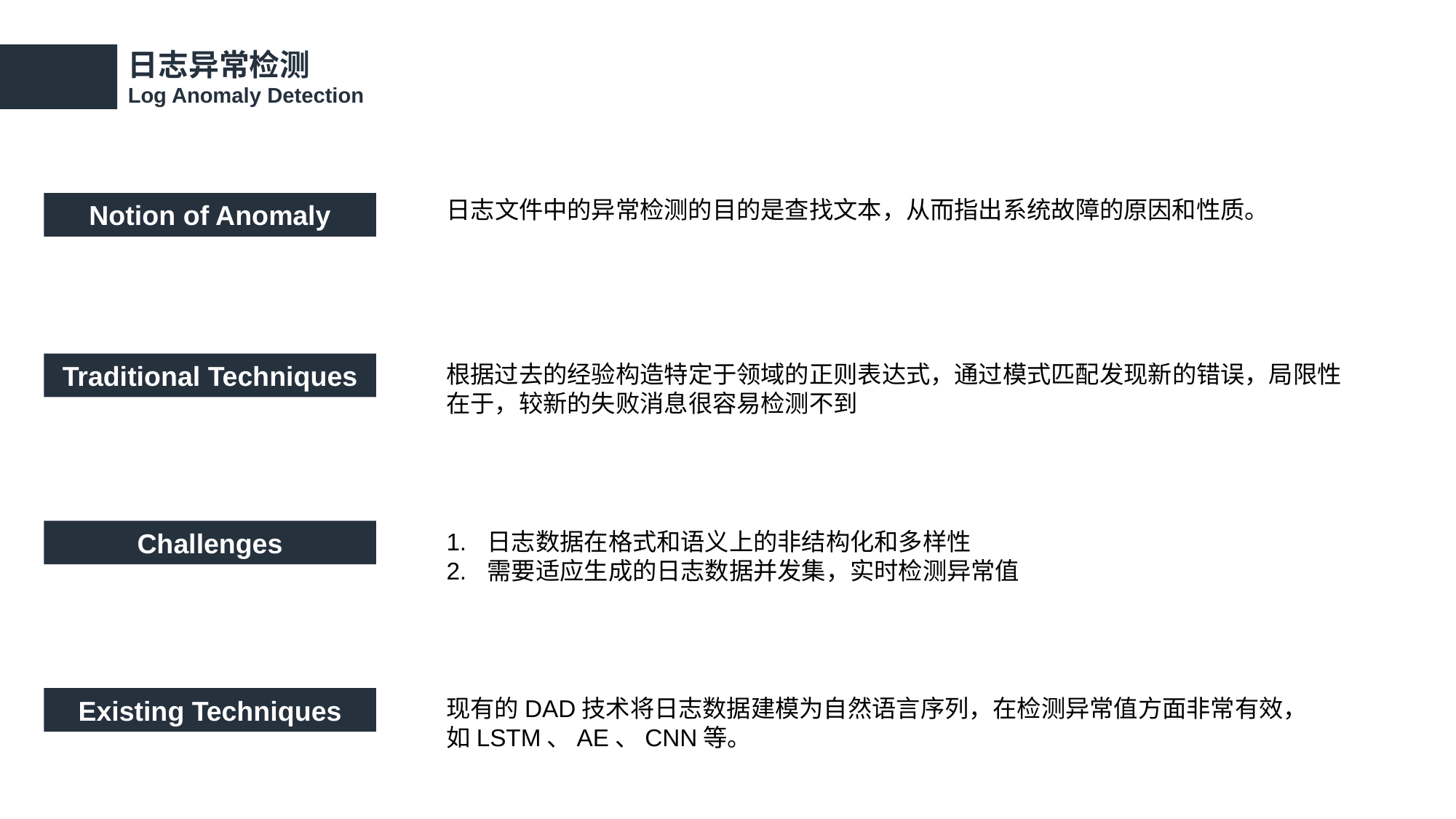

日志异常检测
Log Anomaly Detection

日志文件中的异常检测的目的是查找文本，从而指出系统故障的原因和性质。
Notion of Anomaly
Traditional Techniques
根据过去的经验构造特定于领域的正则表达式，通过模式匹配发现新的错误，局限性在于，较新的失败消息很容易检测不到
Challenges
日志数据在格式和语义上的非结构化和多样性
需要适应生成的日志数据并发集，实时检测异常值
Existing Techniques
现有的DAD技术将日志数据建模为自然语言序列，在检测异常值方面非常有效，
如LSTM、AE、CNN等。